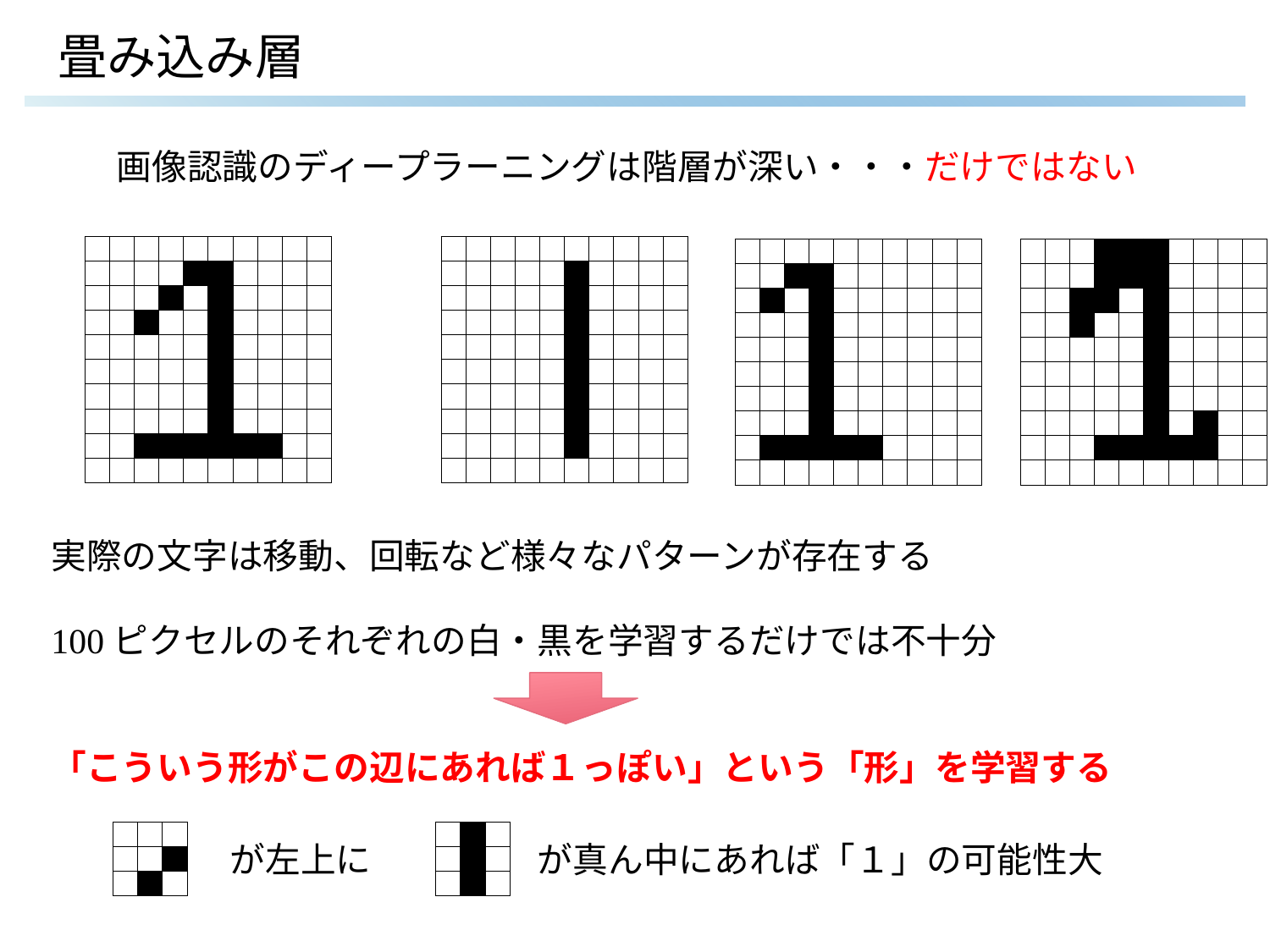

# 畳み込み層
画像認識のディープラーニングは階層が深い・・・だけではない
|  |  |  |  |  |  |  |  |  |  |
| --- | --- | --- | --- | --- | --- | --- | --- | --- | --- |
|  |  |  |  |  |  |  |  |  |  |
|  |  |  |  |  |  |  |  |  |  |
|  |  |  |  |  |  |  |  |  |  |
|  |  |  |  |  |  |  |  |  |  |
|  |  |  |  |  |  |  |  |  |  |
|  |  |  |  |  |  |  |  |  |  |
|  |  |  |  |  |  |  |  |  |  |
|  |  |  |  |  |  |  |  |  |  |
|  |  |  |  |  |  |  |  |  |  |
|  |  |  |  |  |  |  |  |  |  |
| --- | --- | --- | --- | --- | --- | --- | --- | --- | --- |
|  |  |  |  |  |  |  |  |  |  |
|  |  |  |  |  |  |  |  |  |  |
|  |  |  |  |  |  |  |  |  |  |
|  |  |  |  |  |  |  |  |  |  |
|  |  |  |  |  |  |  |  |  |  |
|  |  |  |  |  |  |  |  |  |  |
|  |  |  |  |  |  |  |  |  |  |
|  |  |  |  |  |  |  |  |  |  |
|  |  |  |  |  |  |  |  |  |  |
|  |  |  |  |  |  |  |  |  |  |
| --- | --- | --- | --- | --- | --- | --- | --- | --- | --- |
|  |  |  |  |  |  |  |  |  |  |
|  |  |  |  |  |  |  |  |  |  |
|  |  |  |  |  |  |  |  |  |  |
|  |  |  |  |  |  |  |  |  |  |
|  |  |  |  |  |  |  |  |  |  |
|  |  |  |  |  |  |  |  |  |  |
|  |  |  |  |  |  |  |  |  |  |
|  |  |  |  |  |  |  |  |  |  |
|  |  |  |  |  |  |  |  |  |  |
|  |  |  |  |  |  |  |  |  |  |
| --- | --- | --- | --- | --- | --- | --- | --- | --- | --- |
|  |  |  |  |  |  |  |  |  |  |
|  |  |  |  |  |  |  |  |  |  |
|  |  |  |  |  |  |  |  |  |  |
|  |  |  |  |  |  |  |  |  |  |
|  |  |  |  |  |  |  |  |  |  |
|  |  |  |  |  |  |  |  |  |  |
|  |  |  |  |  |  |  |  |  |  |
|  |  |  |  |  |  |  |  |  |  |
|  |  |  |  |  |  |  |  |  |  |
実際の文字は移動、回転など様々なパターンが存在する

100ピクセルのそれぞれの白・黒を学習するだけでは不十分

「こういう形がこの辺にあれば１っぽい」という「形」を学習する

|  |  |  |
| --- | --- | --- |
|  |  |  |
|  |  |  |
|  |  |  |
| --- | --- | --- |
|  |  |  |
|  |  |  |
が左上に
が真ん中にあれば「１」の可能性大